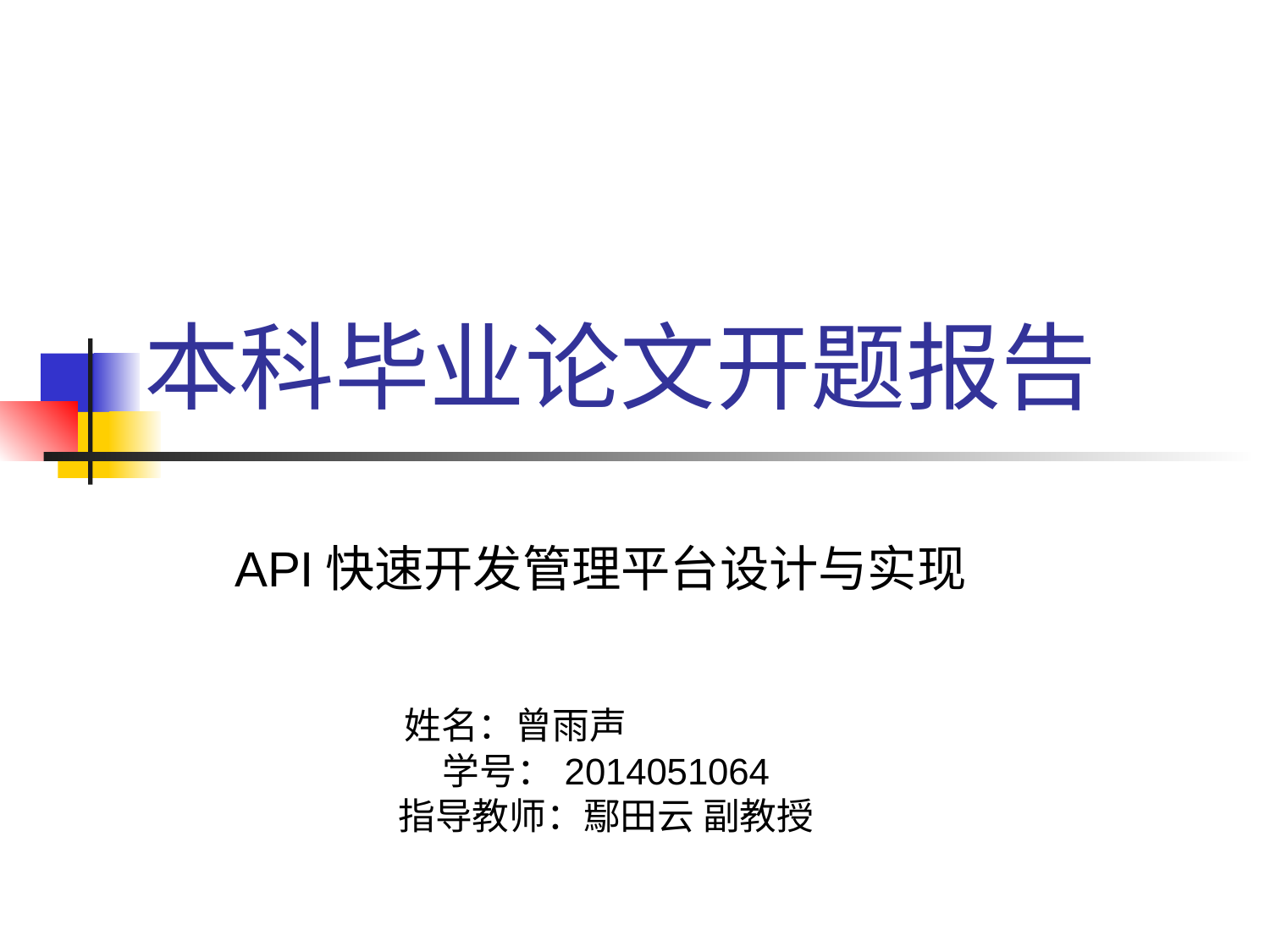

本科毕业论文开题报告
API快速开发管理平台设计与实现

姓名：曾雨声
学号：2014051064
指导教师：鄢田云 副教授